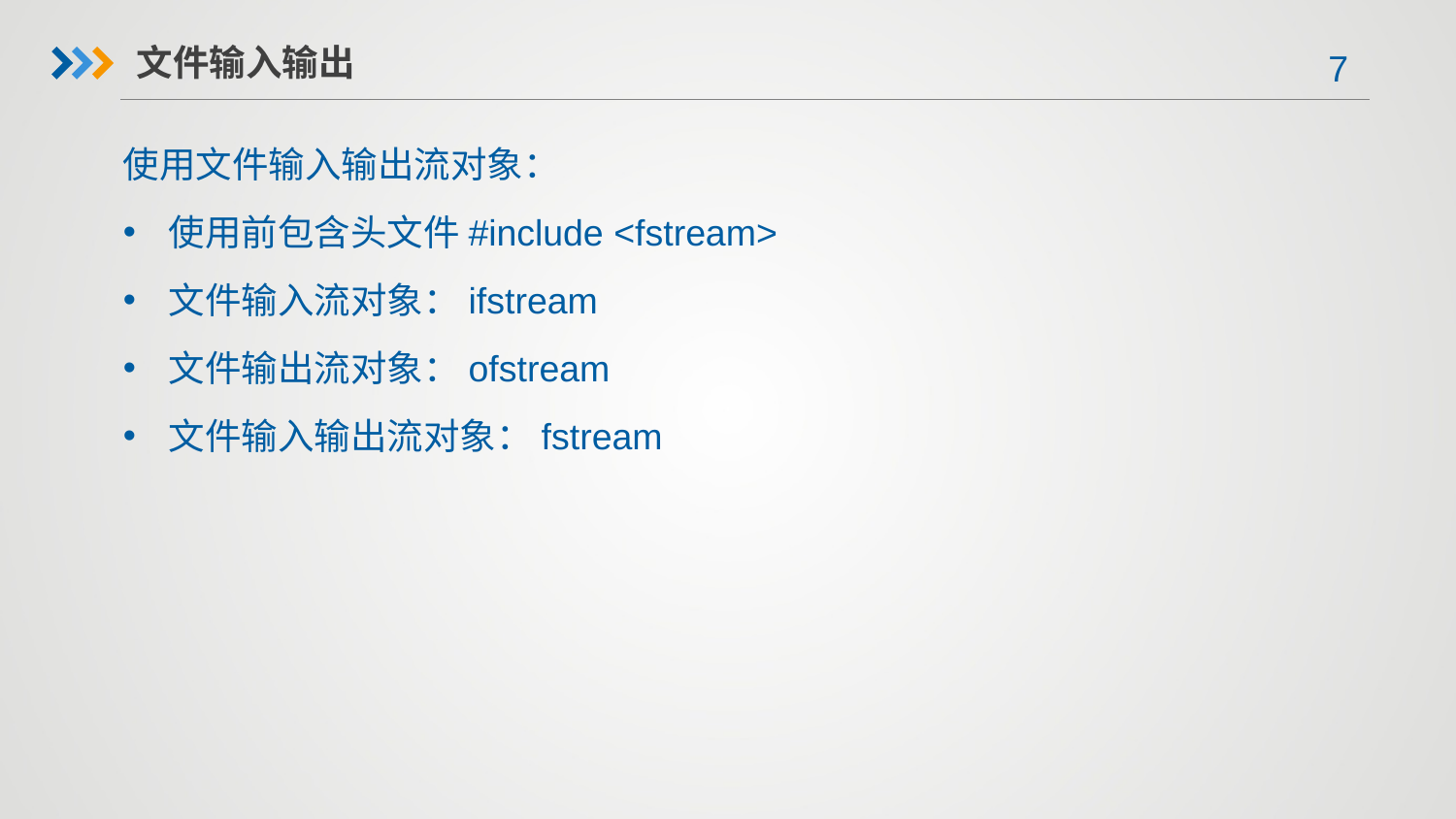

文件输入输出
使用文件输入输出流对象：
使用前包含头文件#include <fstream>
文件输入流对象：ifstream
文件输出流对象：ofstream
文件输入输出流对象：fstream